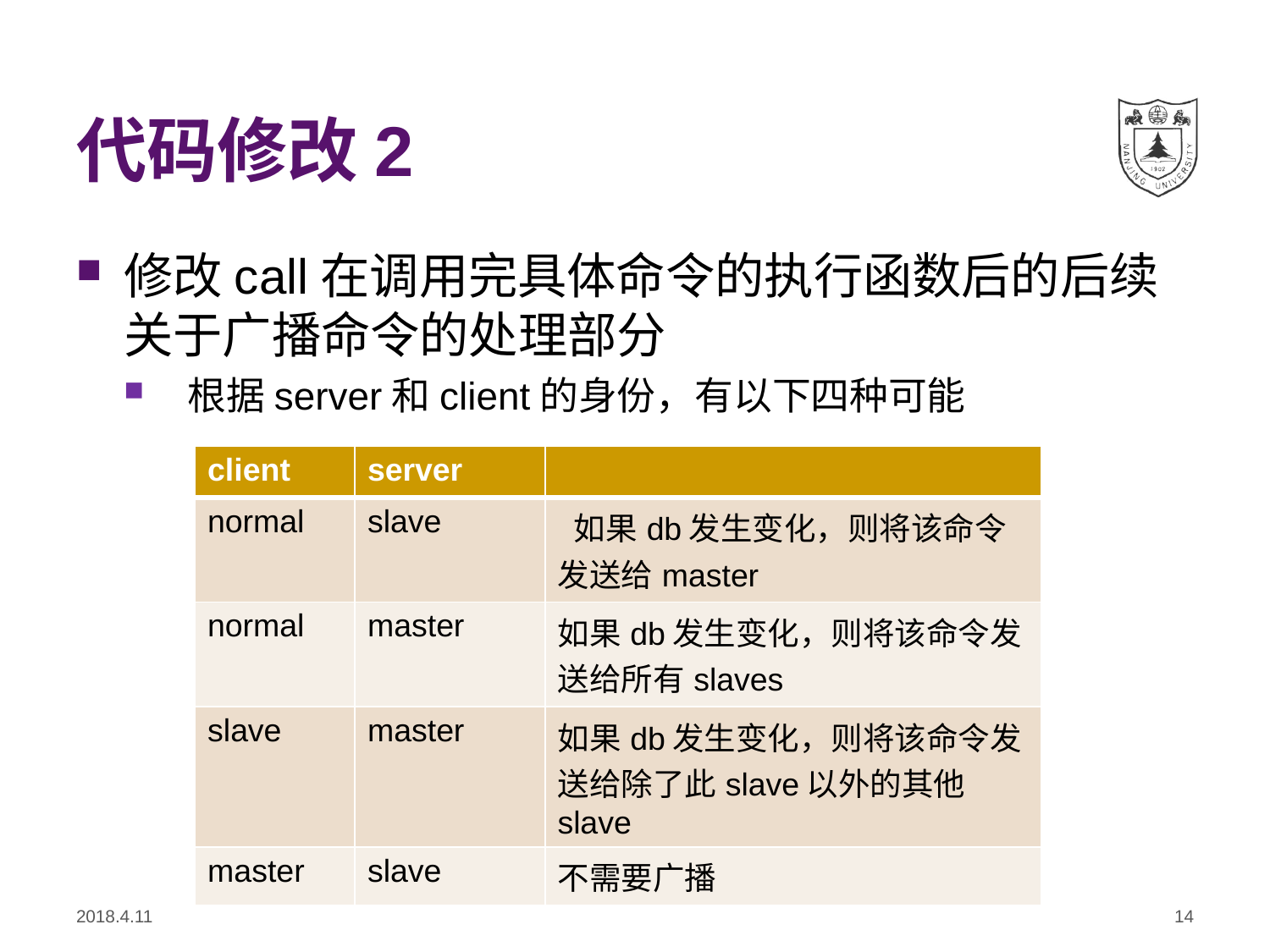

# 代码修改2
修改call在调用完具体命令的执行函数后的后续关于广播命令的处理部分
根据server和client的身份，有以下四种可能

| client | server |  |
| --- | --- | --- |
| normal | slave | 如果db发生变化，则将该命令发送给master |
| normal | master | 如果db发生变化，则将该命令发送给所有slaves |
| slave | master | 如果db发生变化，则将该命令发送给除了此slave以外的其他slave |
| master | slave | 不需要广播 |
2018.4.11

14